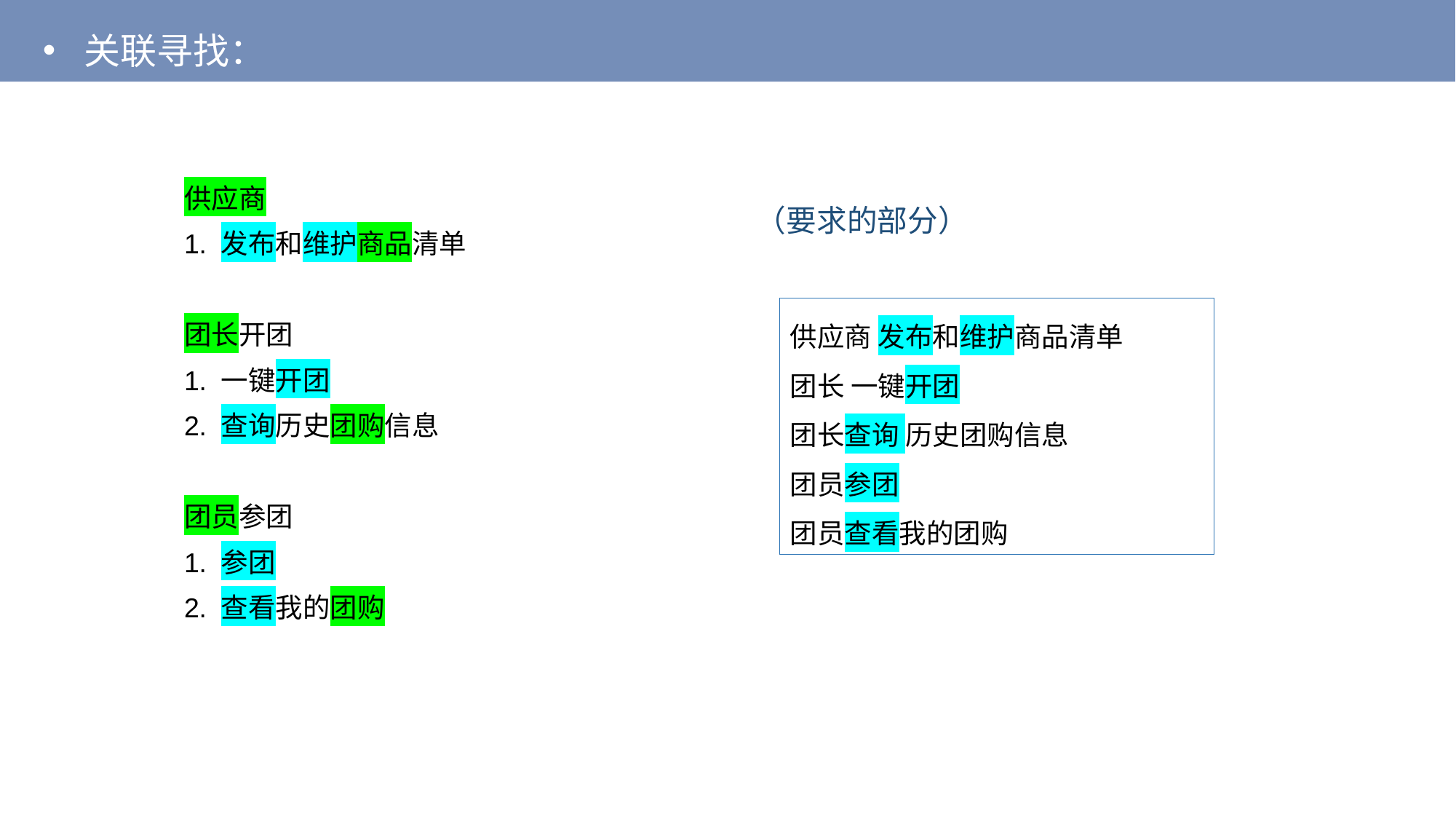

关联寻找：
供应商
1. 发布和维护商品清单

团长开团
1. 一键开团
2. 查询历史团购信息

团员参团
1. 参团
2. 查看我的团购
（要求的部分）
供应商 发布和维护商品清单
团长 一键开团
团长查询 历史团购信息
团员参团
团员查看我的团购